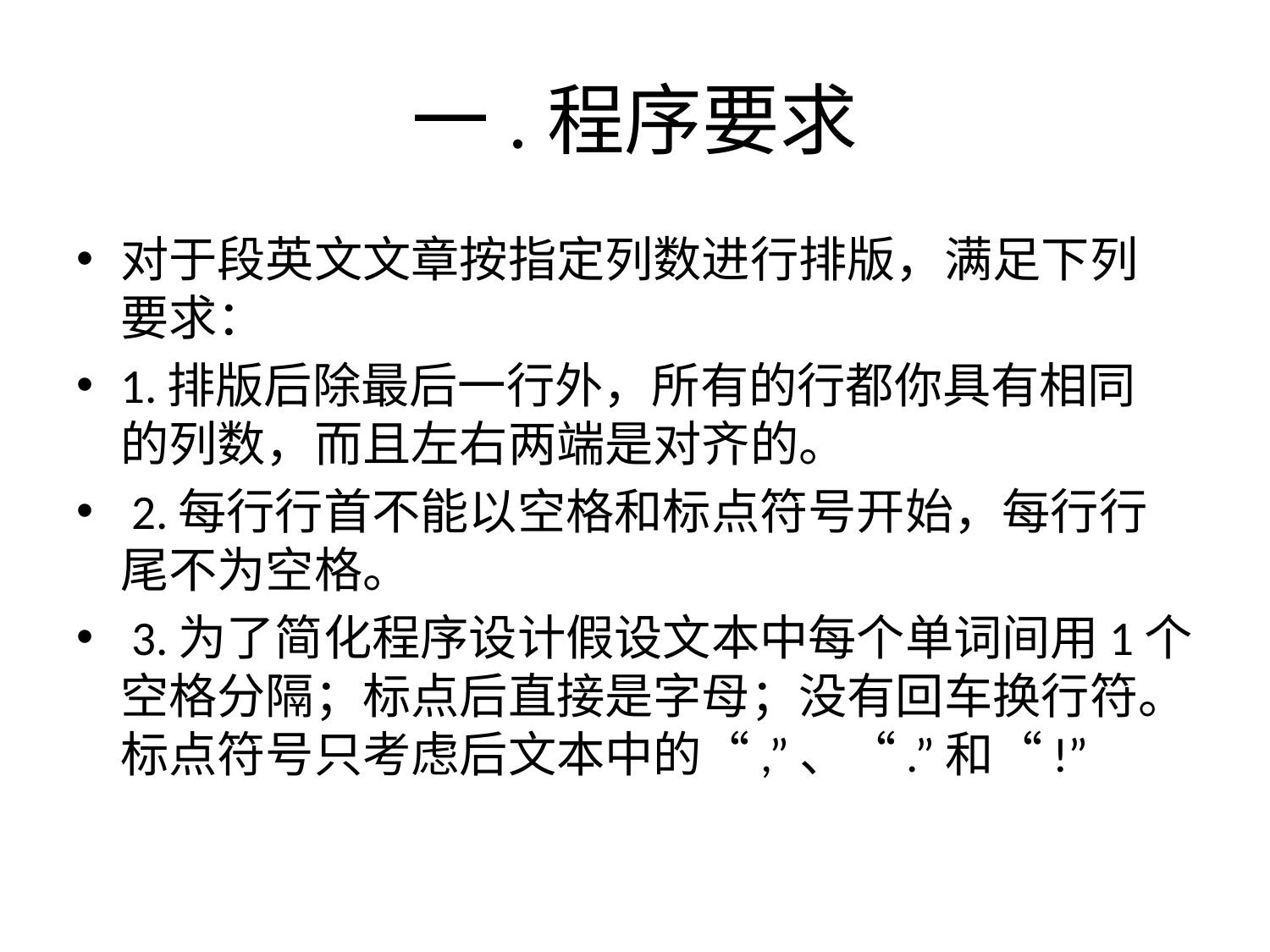

# 一.程序要求
对于段英文文章按指定列数进行排版，满足下列 要求：
1.排版后除最后一行外，所有的行都你具有相同 的列数，而且左右两端是对齐的。
 2.每行行首不能以空格和标点符号开始，每行行 尾不为空格。
 3.为了简化程序设计假设文本中每个单词间用1个 空格分隔；标点后直接是字母；没有回车换行符。 标点符号只考虑后文本中的“,”、“.”和“!”